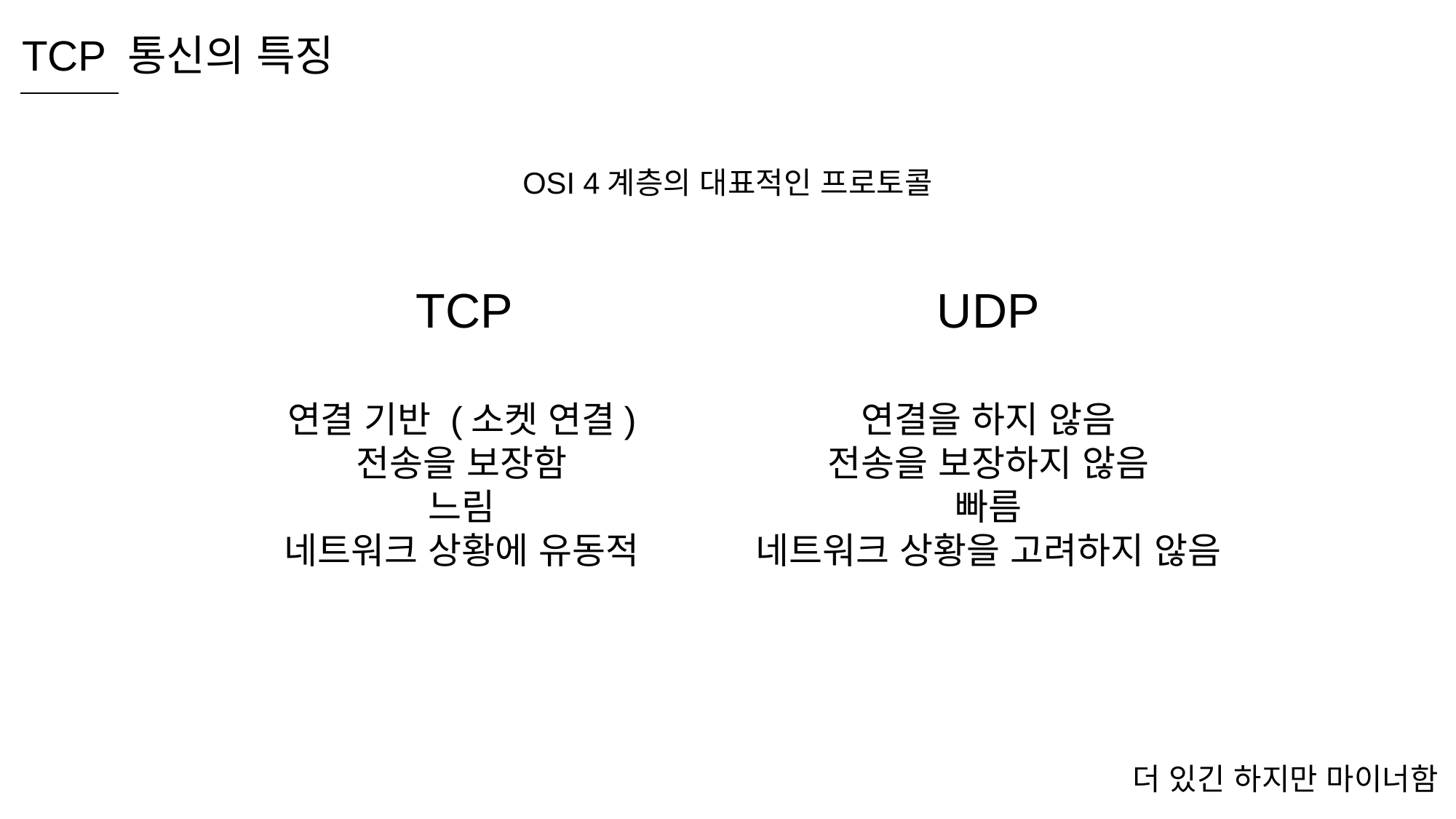

TCP 통신의 특징
OSI 4계층의 대표적인 프로토콜
TCP
UDP
연결을 하지 않음
전송을 보장하지 않음
빠름
네트워크 상황을 고려하지 않음
연결 기반 (소켓 연결)
전송을 보장함
느림
네트워크 상황에 유동적
더 있긴 하지만 마이너함